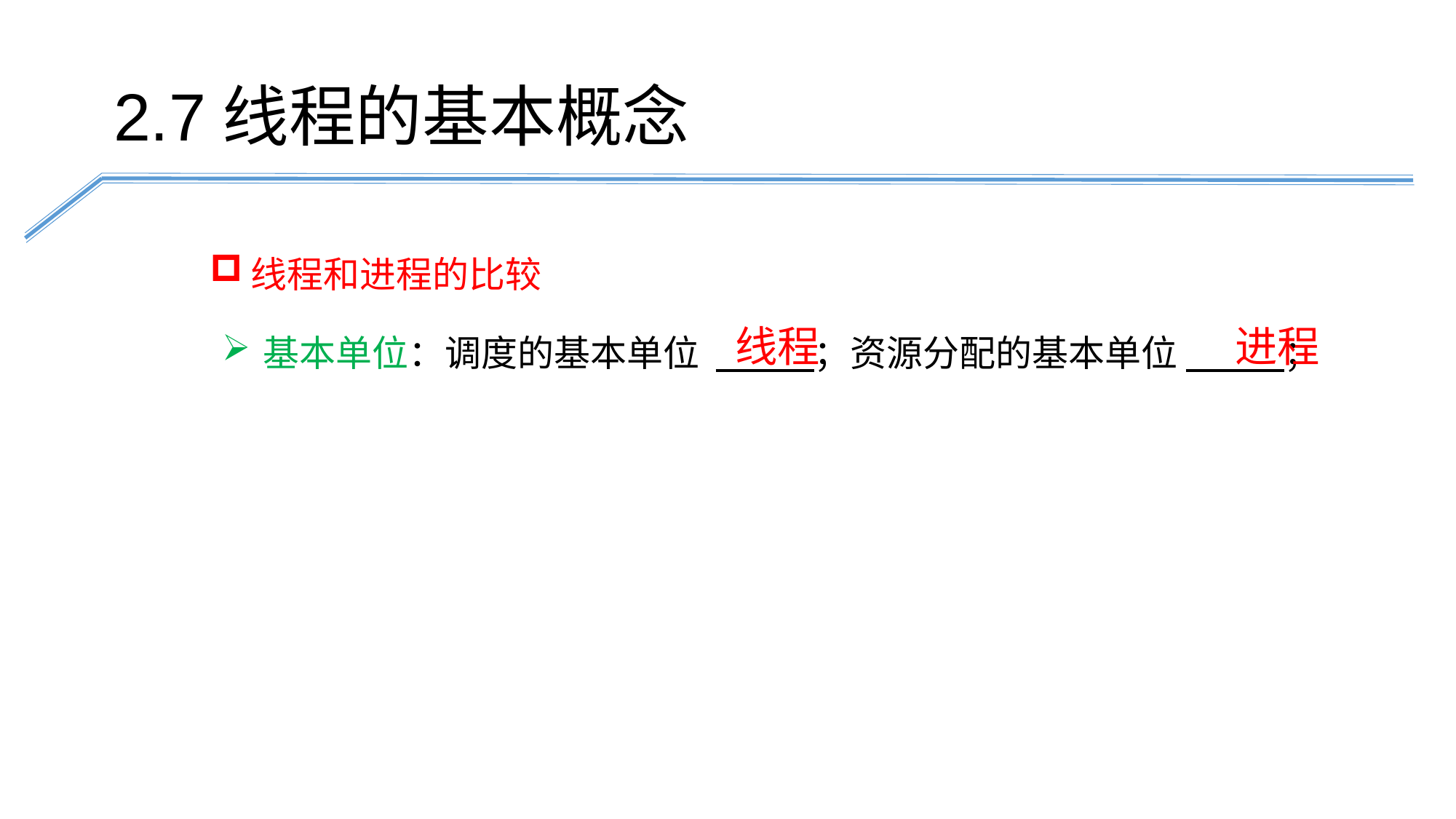

2.7线程的基本概念

线程和进程的比较
线程
进程
基本单位：调度的基本单位              ；资源分配的基本单位             ；